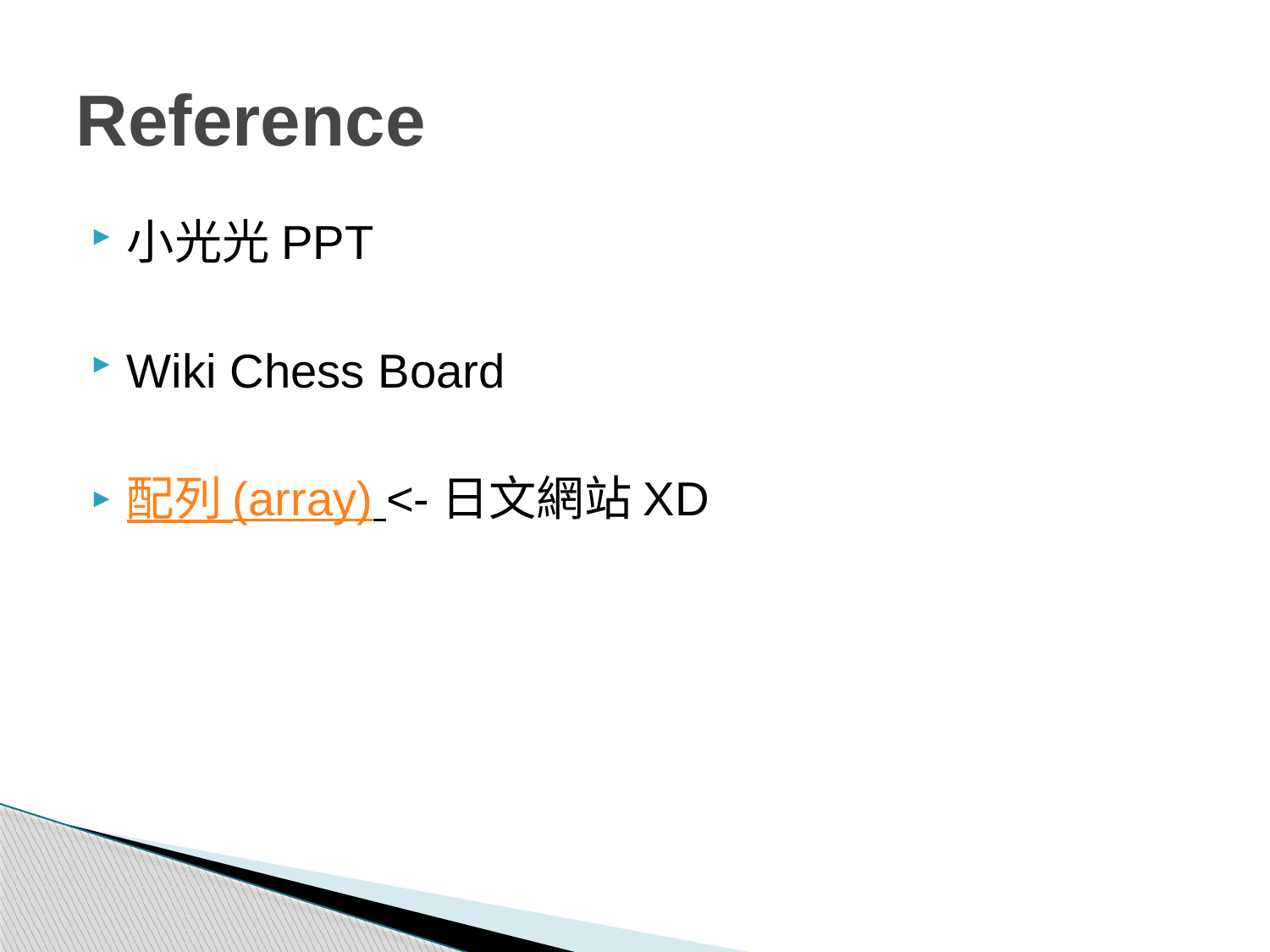

# Reference
小光光PPT

Wiki Chess Board

配列 (array) <-日文網站XD